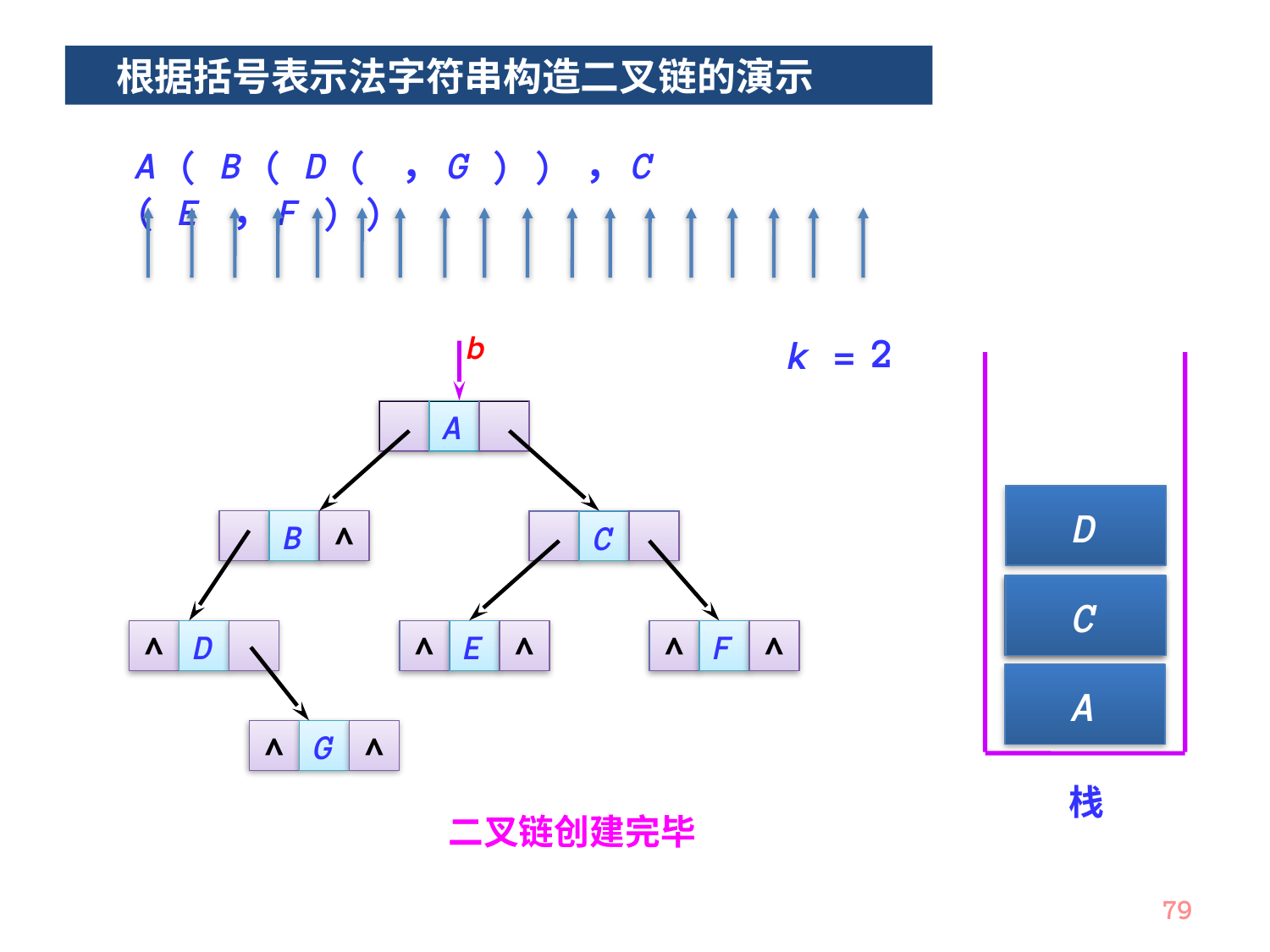

根据括号表示法字符串构造二叉链的演示
A ( B ( D ( ，G ) ) ，C ( E ，F ) )

b

1
2
1
2
k =

A

D

B
∧

C

B
C
∧
D

∧
E
∧
∧
F
∧

A
∧
G
∧

栈
二叉链创建完毕
79